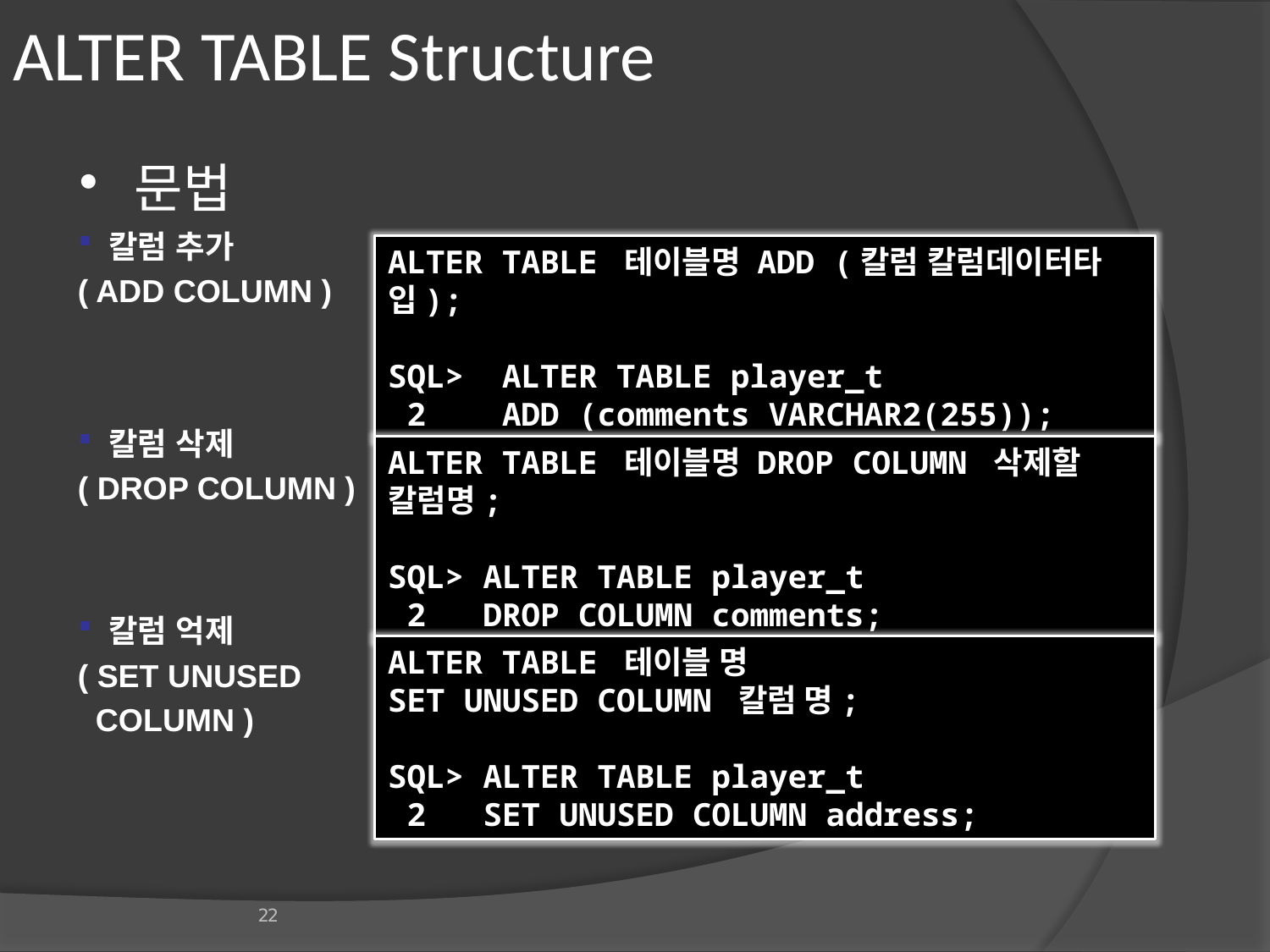

# ALTER TABLE Structure
문법

 칼럼 추가
( ADD COLUMN )

 칼럼 삭제
( DROP COLUMN )

 칼럼 억제
( SET UNUSED
  COLUMN )

ALTER TABLE 테이블명 ADD (칼럼 칼럼데이터타입);

SQL>  ALTER TABLE player_t
 2    ADD (comments VARCHAR2(255));
ALTER TABLE 테이블명 DROP COLUMN 삭제할 칼럼명;

SQL> ALTER TABLE player_t
 2   DROP COLUMN comments;
ALTER TABLE 테이블 명
SET UNUSED COLUMN 칼럼 명;

SQL> ALTER TABLE player_t
 2   SET UNUSED COLUMN address;
22